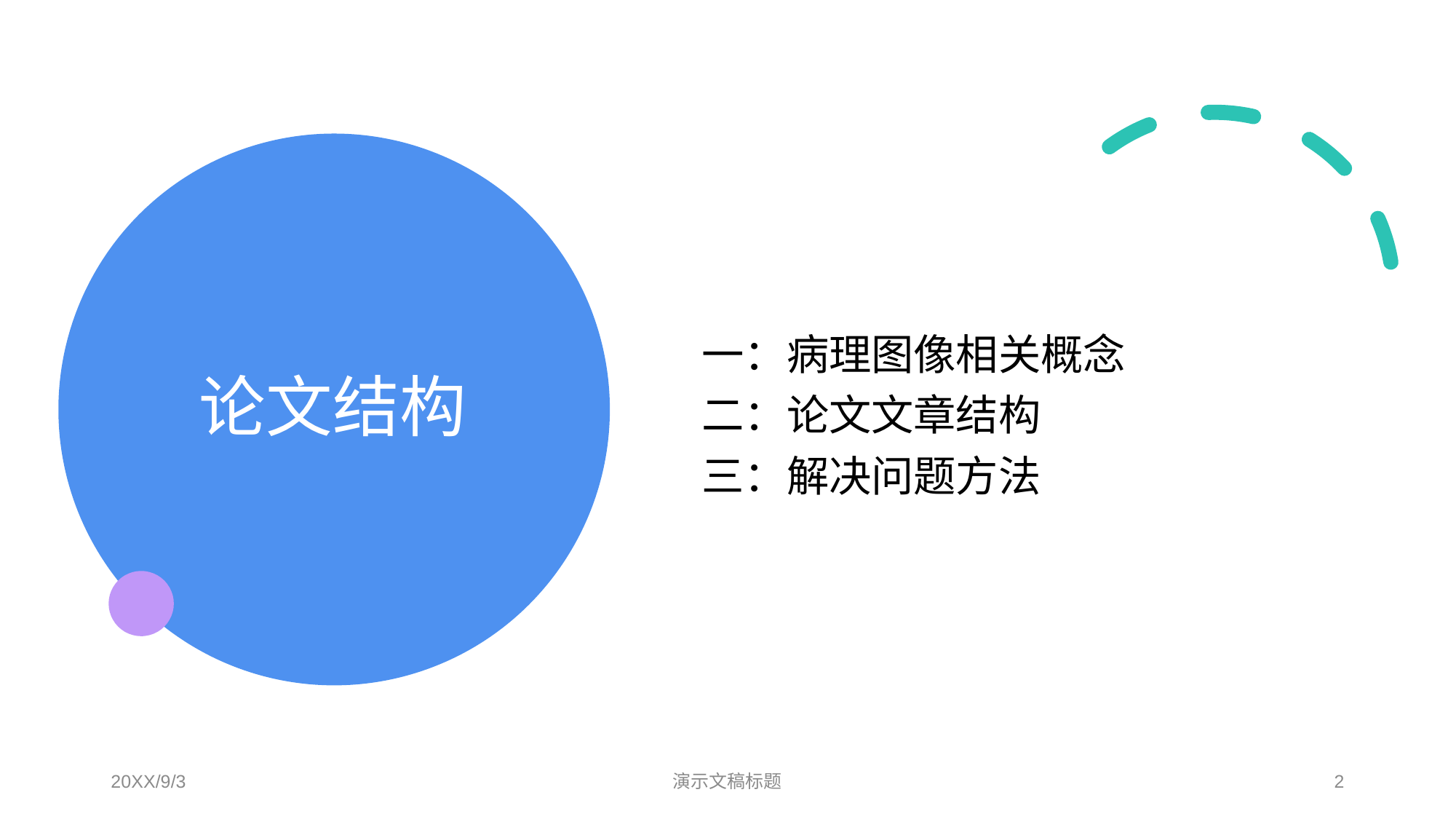

# 论文结构
一：病理图像相关概念
二：论文文章结构
三：解决问题方法
20XX/9/3
演示文稿标题
2